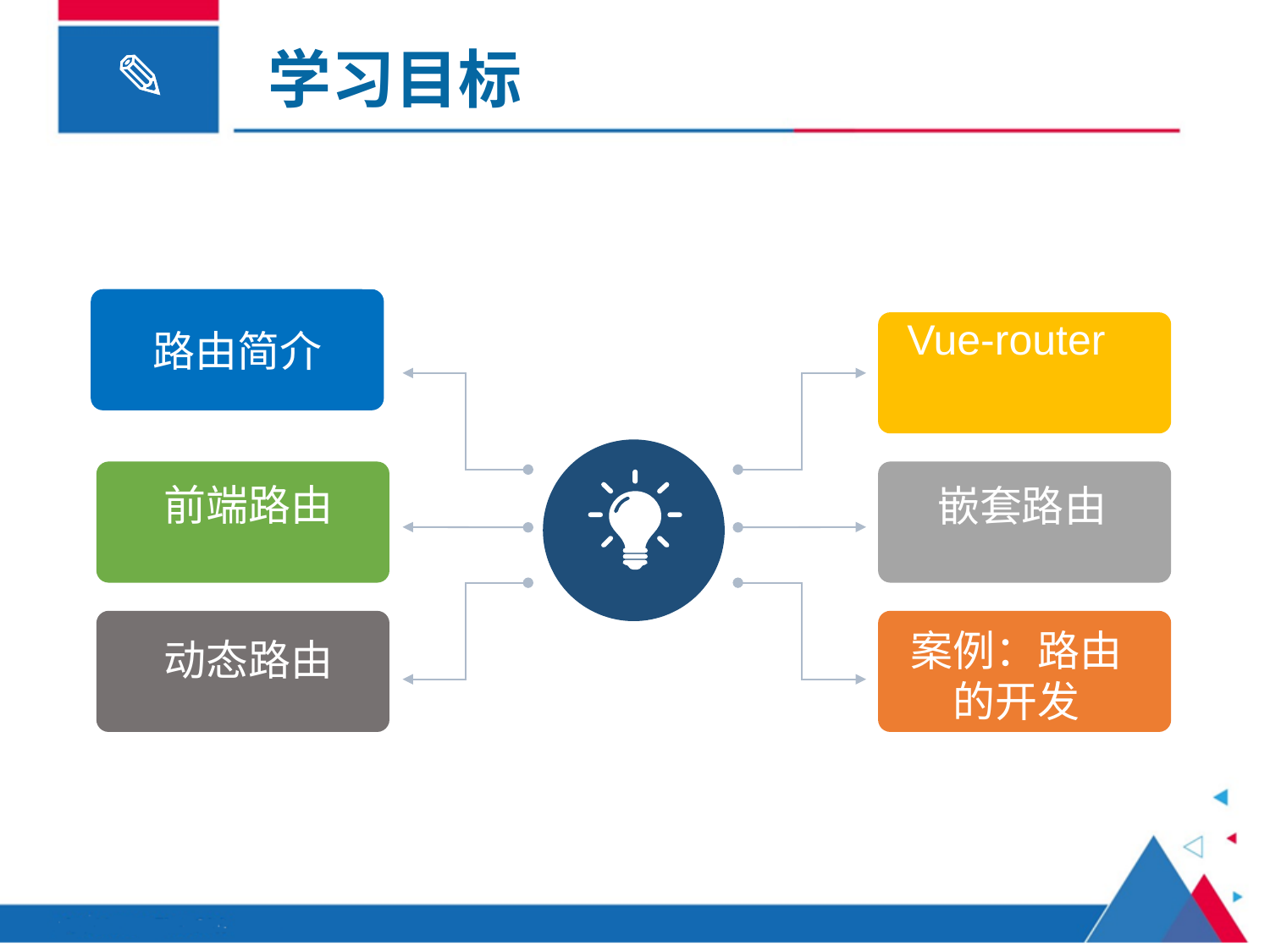

# 学习目标
路由简介
Vue-router

组件简介

前端路由

嵌套路由

动态路由

案例：路由的开发